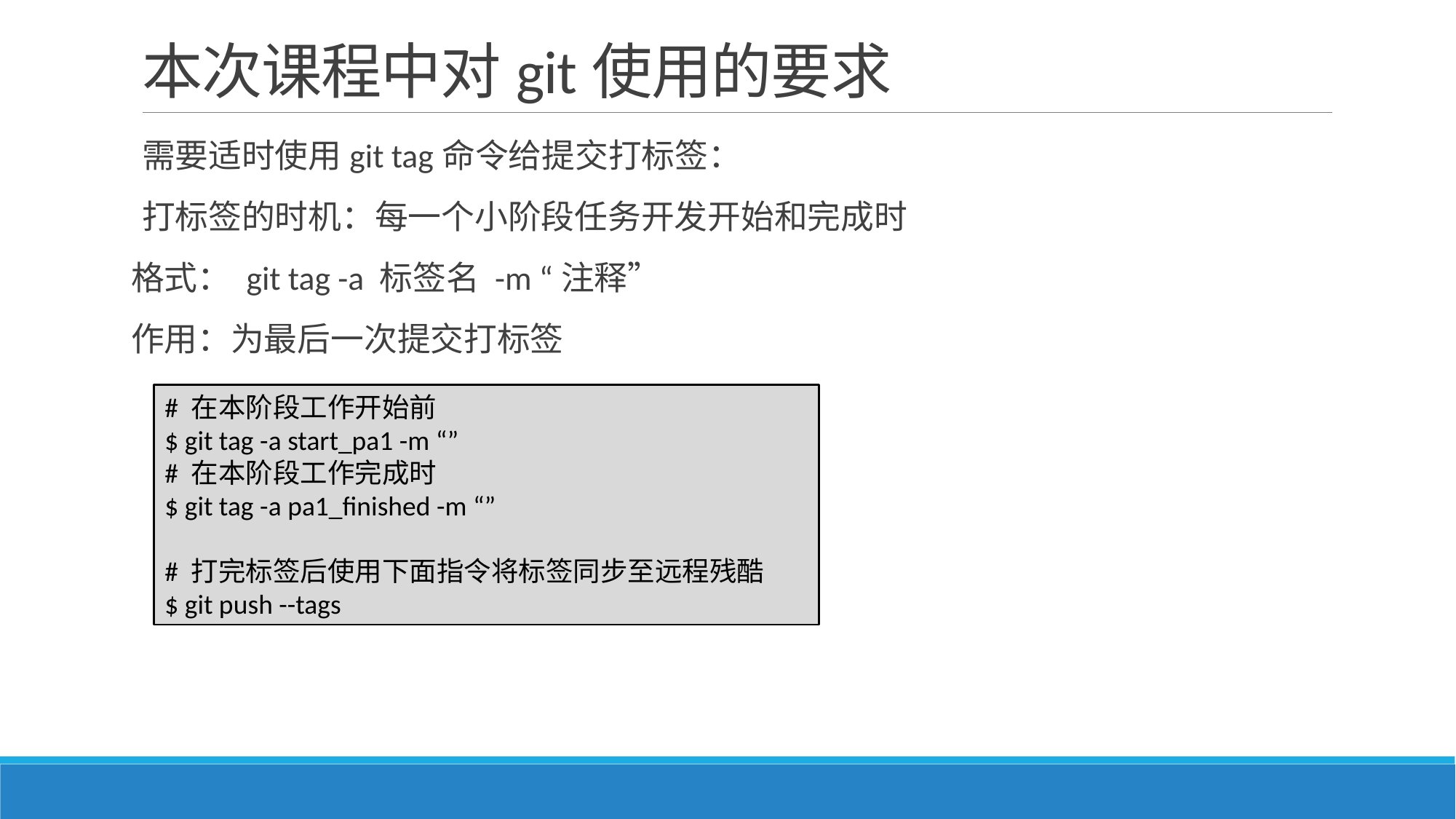

# 本次课程中对git使用的要求
需要适时使用git tag命令给提交打标签：
打标签的时机：每一个小阶段任务开发开始和完成时
格式： git tag -a 标签名 -m “注释”
作用：为最后一次提交打标签
# 在本阶段工作开始前
$ git tag -a start_pa1 -m “”
# 在本阶段工作完成时
$ git tag -a pa1_finished -m “”

# 打完标签后使用下面指令将标签同步至远程残酷
$ git push --tags